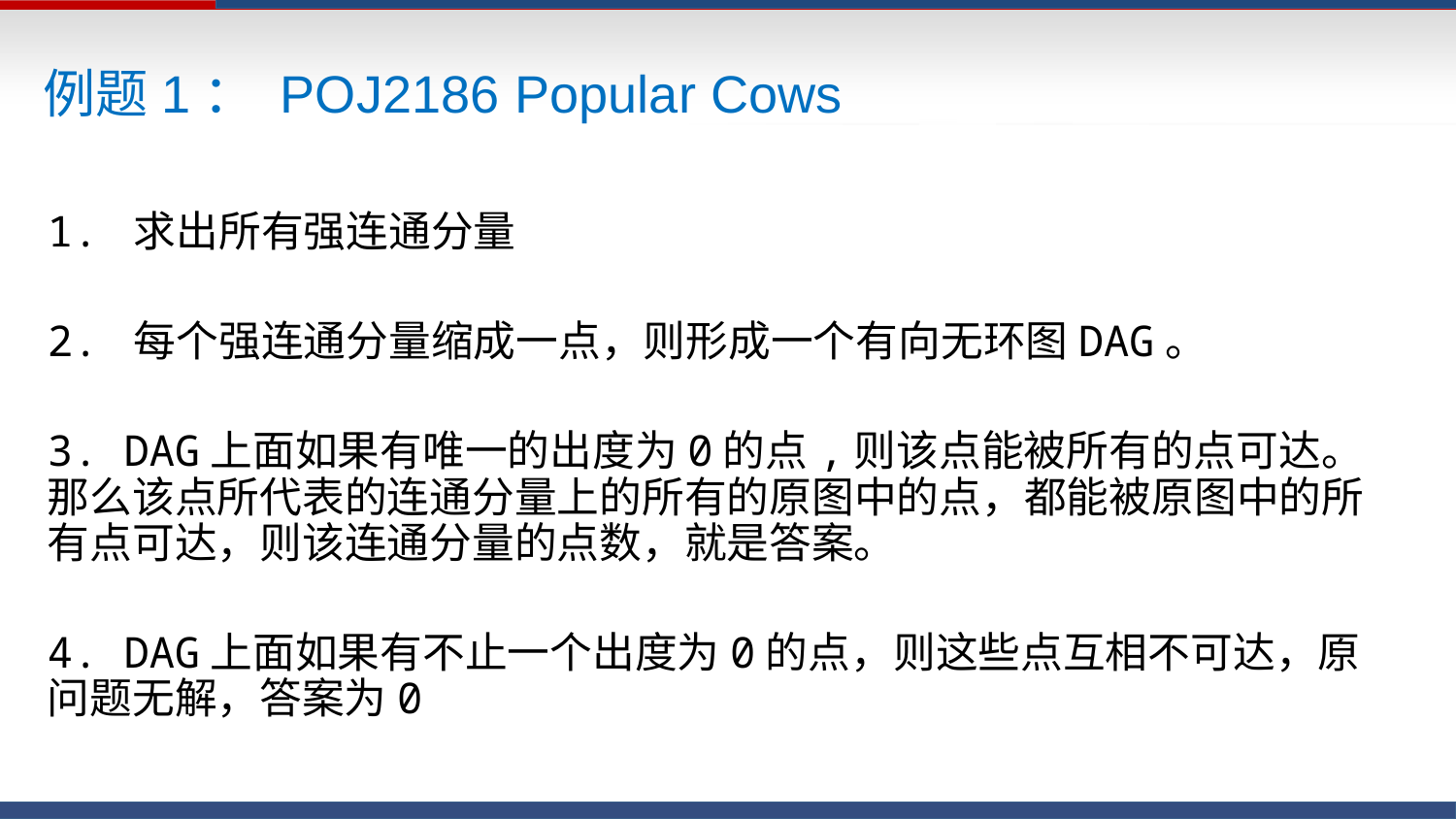

例题1： POJ2186 Popular Cows
1. 求出所有强连通分量

2. 每个强连通分量缩成一点，则形成一个有向无环图DAG。

3. DAG上面如果有唯一的出度为0的点,则该点能被所有的点可达。那么该点所代表的连通分量上的所有的原图中的点，都能被原图中的所有点可达，则该连通分量的点数，就是答案。

4. DAG上面如果有不止一个出度为0的点，则这些点互相不可达，原问题无解，答案为0